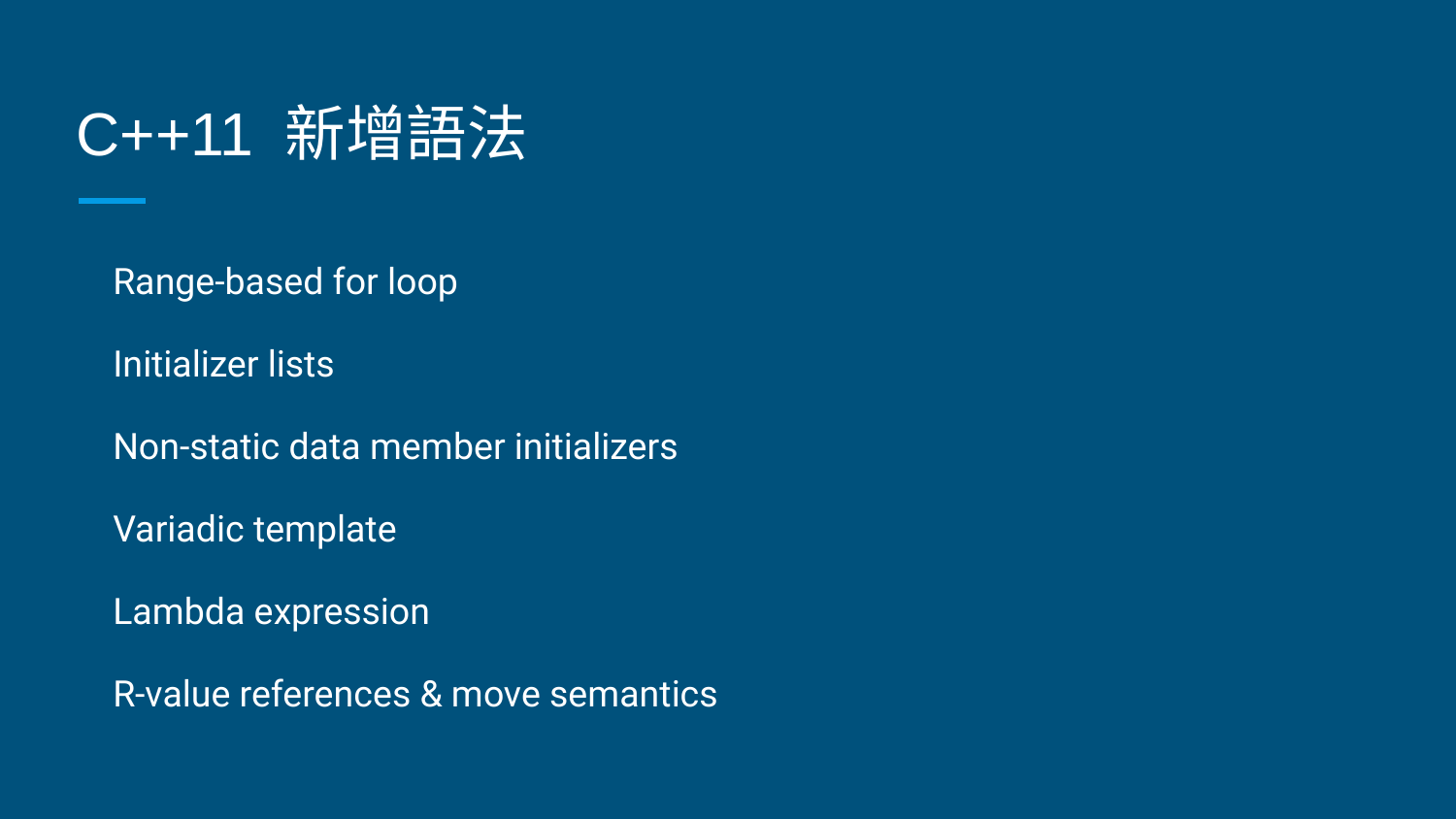

# C++11 新增語法
Range-based for loop
Initializer lists
Non-static data member initializers
Variadic template
Lambda expression
R-value references & move semantics